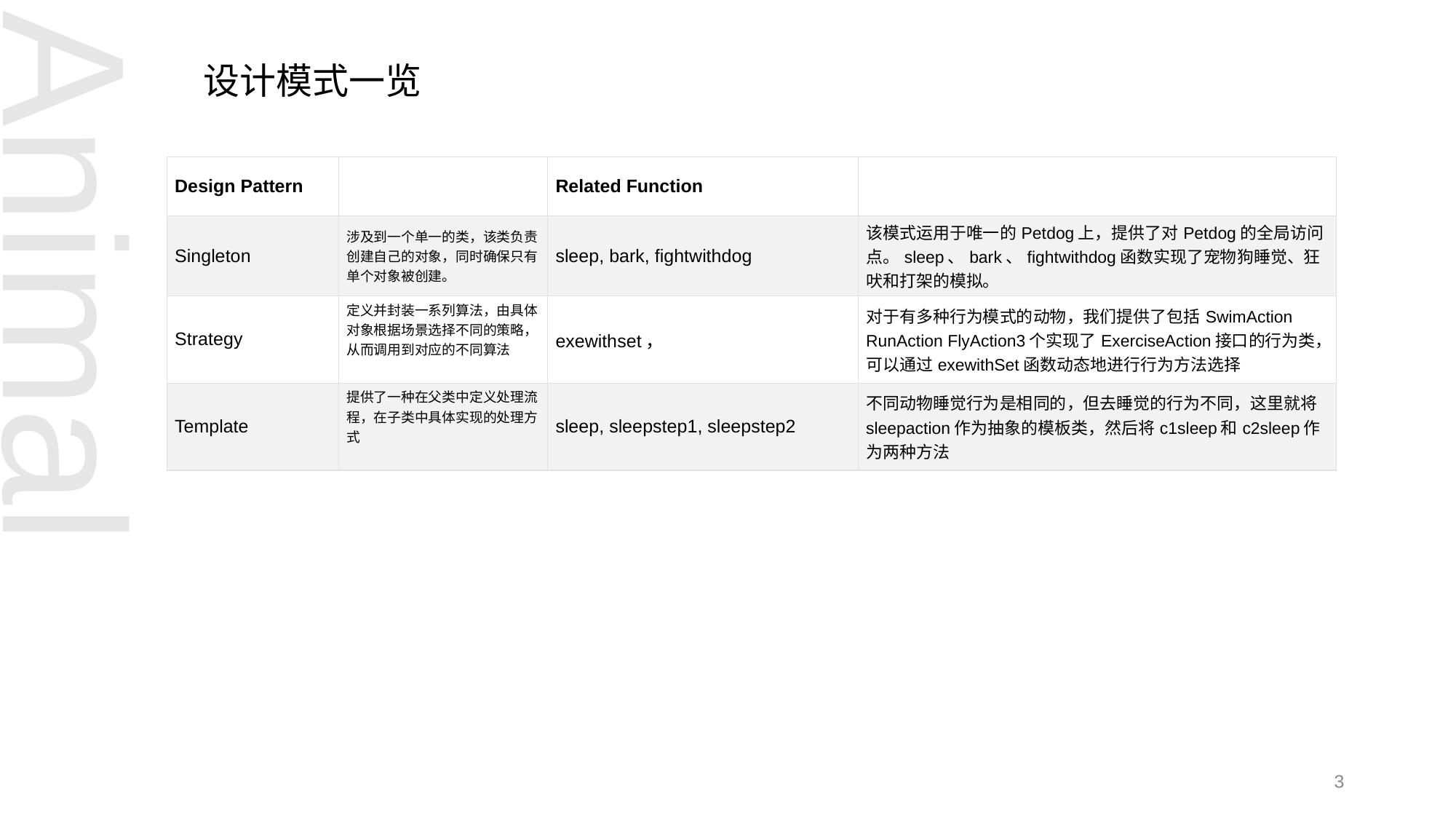

Animal
设计模式一览
| Design Pattern |  | Related Function |  |
| --- | --- | --- | --- |
| Singleton | 涉及到一个单一的类，该类负责创建自己的对象，同时确保只有单个对象被创建。 | sleep, bark, fightwithdog | 该模式运用于唯一的Petdog上，提供了对Petdog的全局访问点。sleep、bark、fightwithdog函数实现了宠物狗睡觉、狂吠和打架的模拟。 |
| Strategy | 定义并封装一系列算法，由具体对象根据场景选择不同的策略，从而调用到对应的不同算法 | exewithset， | 对于有多种行为模式的动物，我们提供了包括SwimAction RunAction FlyAction3个实现了ExerciseAction接口的行为类，可以通过exewithSet函数动态地进行行为方法选择 |
| Template | 提供了一种在父类中定义处理流程，在子类中具体实现的处理方式 | sleep, sleepstep1, sleepstep2 | 不同动物睡觉行为是相同的，但去睡觉的行为不同，这里就将sleepaction作为抽象的模板类，然后将c1sleep和c2sleep作为两种方法 |
3